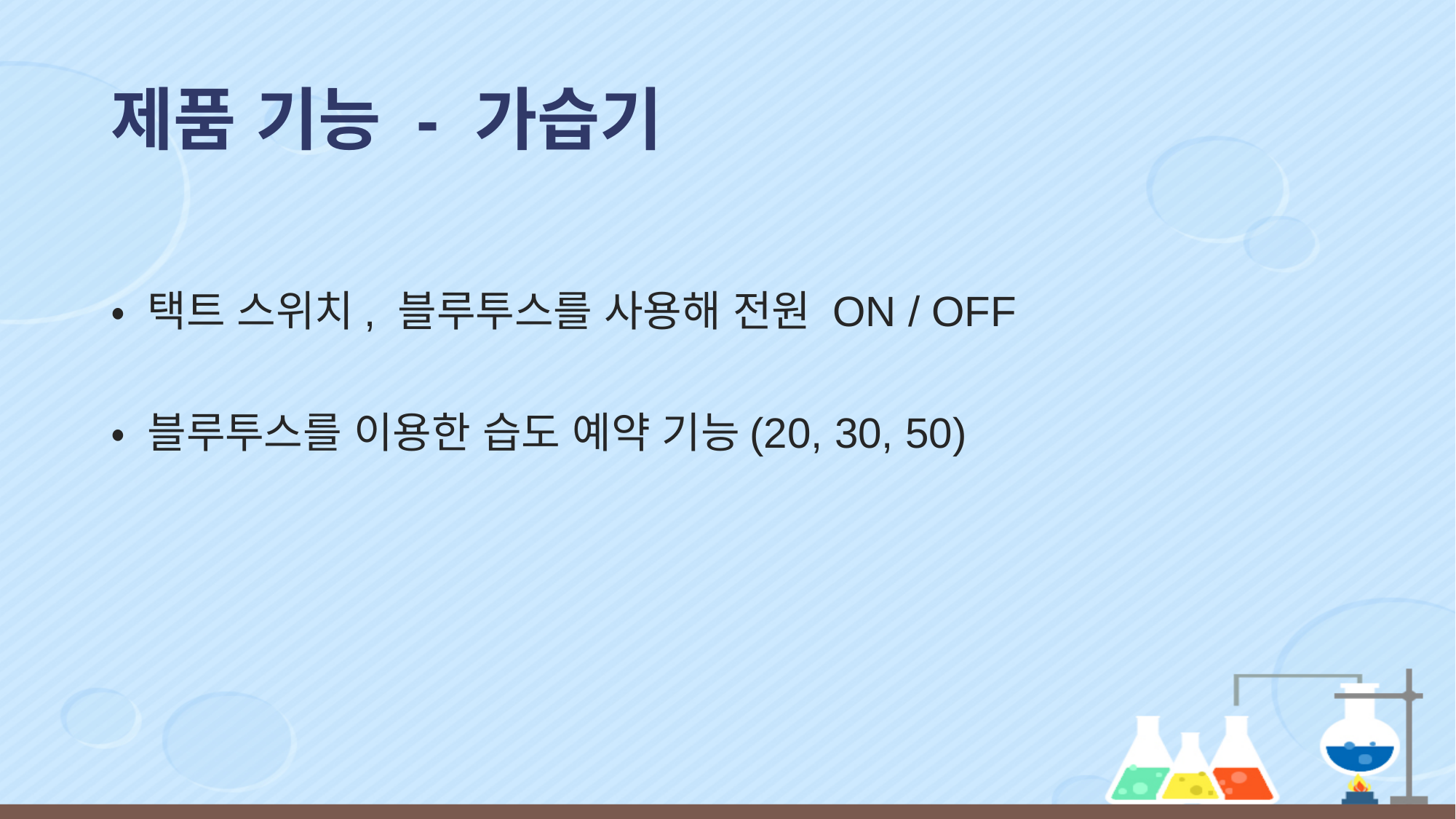

# 제품 기능 - 가습기

• 택트 스위치, 블루투스를 사용해 전원 ON / OFF

• 블루투스를 이용한 습도 예약 기능(20, 30, 50)